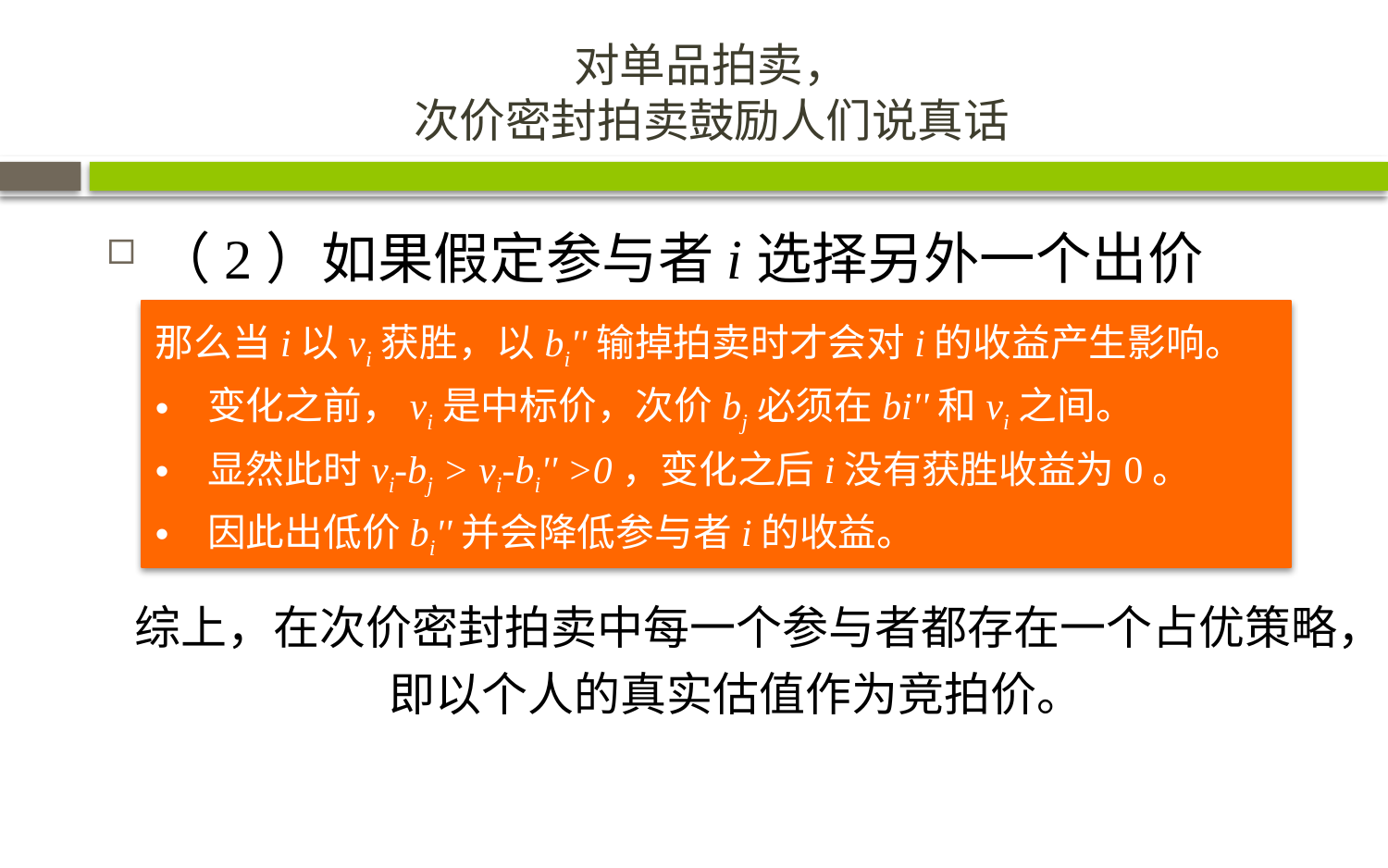

# 对单品拍卖， 次价密封拍卖鼓励人们说真话
（2）如果假定参与者i选择另外一个出价bi''< vi。

那么当i以vi获胜，以bi''输掉拍卖时才会对i的收益产生影响。
变化之前，vi是中标价，次价bj必须在bi''和vi之间。
显然此时vi-bj > vi-bi'' >0，变化之后i没有获胜收益为0。
因此出低价bi''并会降低参与者i的收益。
综上，在次价密封拍卖中每一个参与者都存在一个占优策略，即以个人的真实估值作为竞拍价。